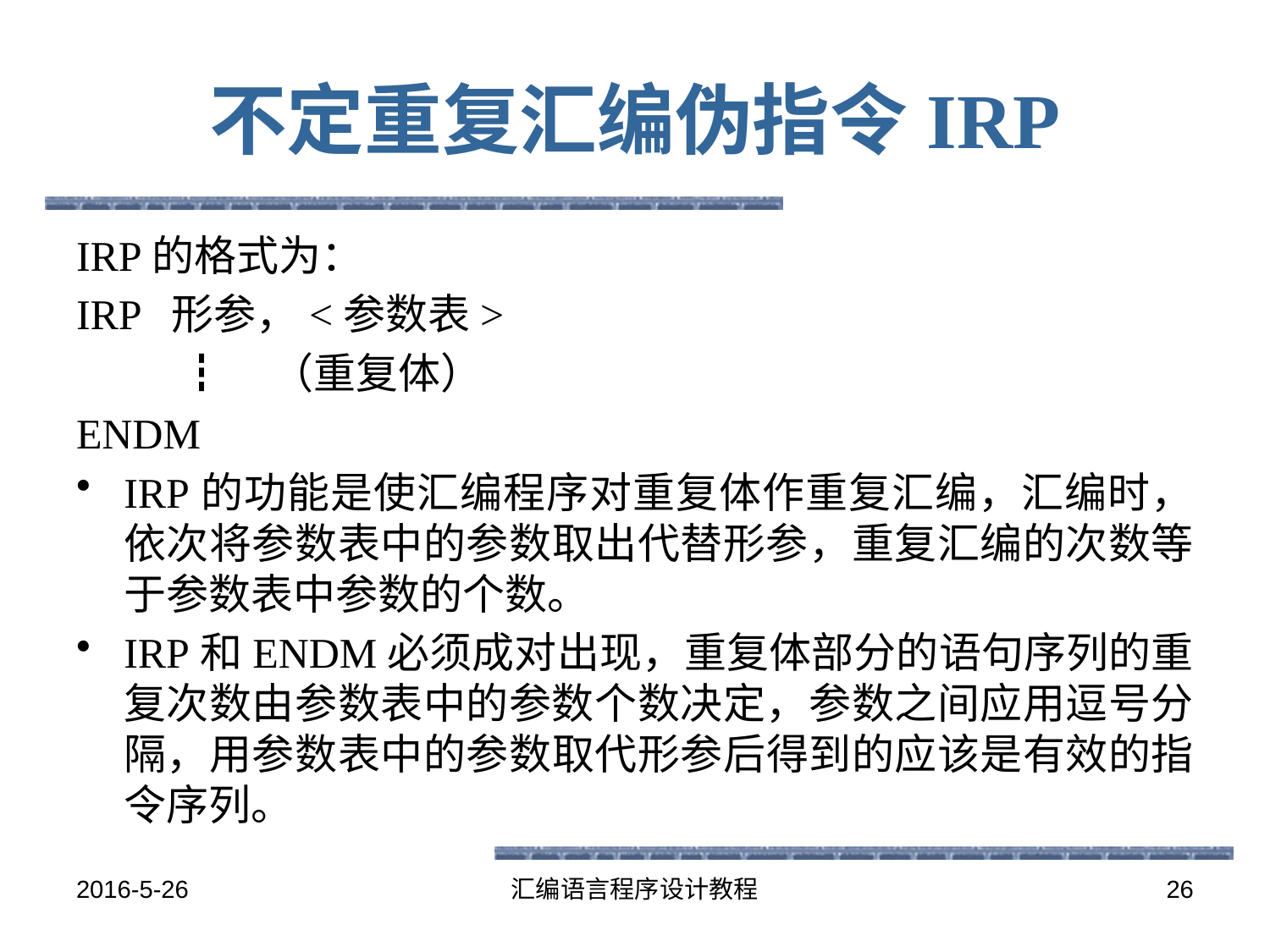

# 不定重复汇编伪指令IRP
IRP的格式为：
IRP  形参，<参数表>
           ┇    （重复体）
ENDM
IRP的功能是使汇编程序对重复体作重复汇编，汇编时，依次将参数表中的参数取出代替形参，重复汇编的次数等于参数表中参数的个数。
IRP和ENDM必须成对出现，重复体部分的语句序列的重复次数由参数表中的参数个数决定，参数之间应用逗号分隔，用参数表中的参数取代形参后得到的应该是有效的指令序列。
2016-5-26
汇编语言程序设计教程
26